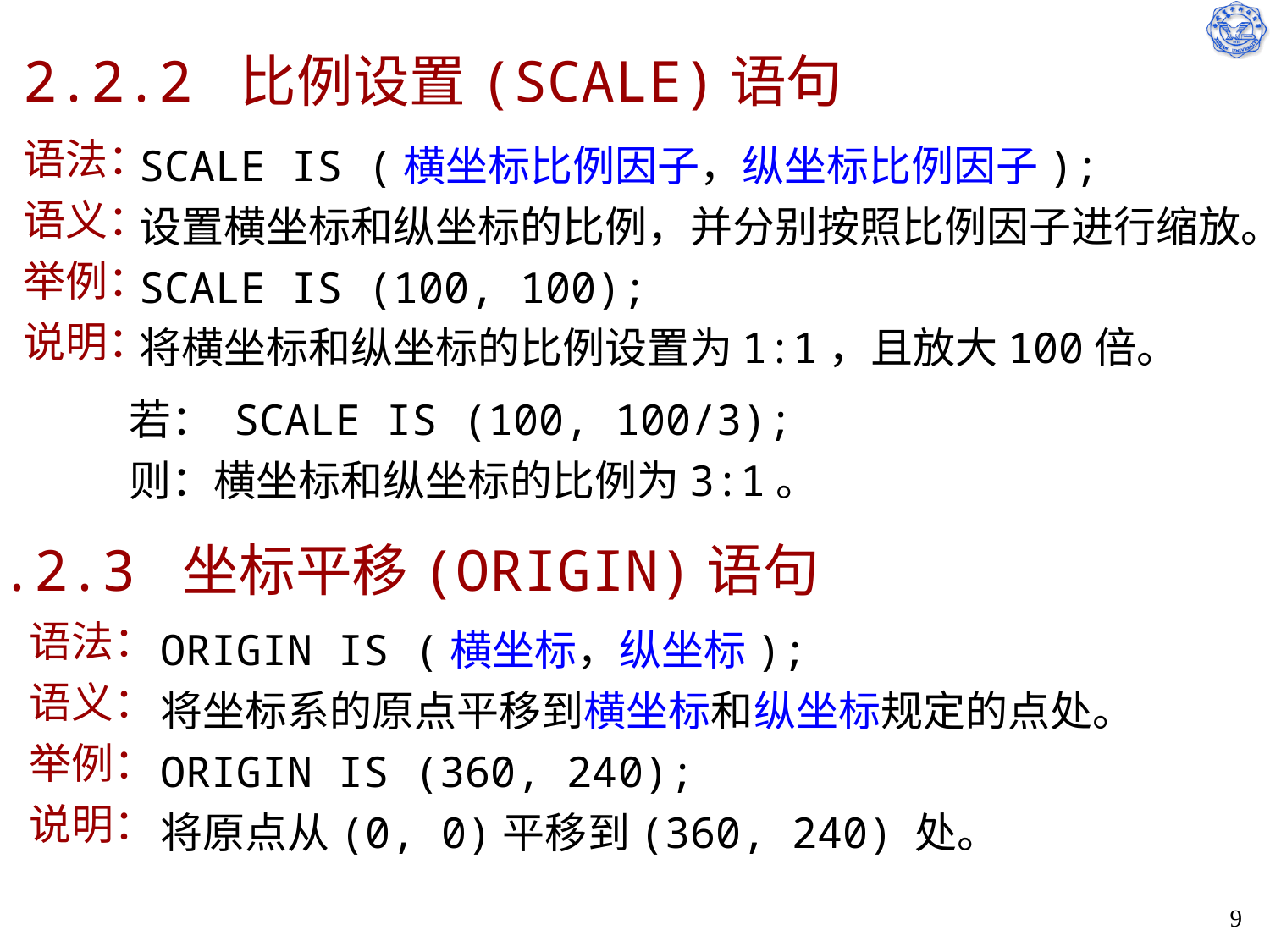

# 2.2.2 比例设置(SCALE)语句
语法：
语义：
举例：
说明：
SCALE IS (横坐标比例因子，纵坐标比例因子);
设置横坐标和纵坐标的比例，并分别按照比例因子进行缩放。
SCALE IS (100, 100);
将横坐标和纵坐标的比例设置为1:1，且放大100倍。
若： SCALE IS (100, 100/3);
则：横坐标和纵坐标的比例为3:1。
2.2.3 坐标平移(ORIGIN)语句
语法：
语义：
举例：
说明：
ORIGIN IS (横坐标，纵坐标);
将坐标系的原点平移到横坐标和纵坐标规定的点处。
ORIGIN IS (360, 240);
将原点从(0, 0)平移到(360, 240) 处。
9